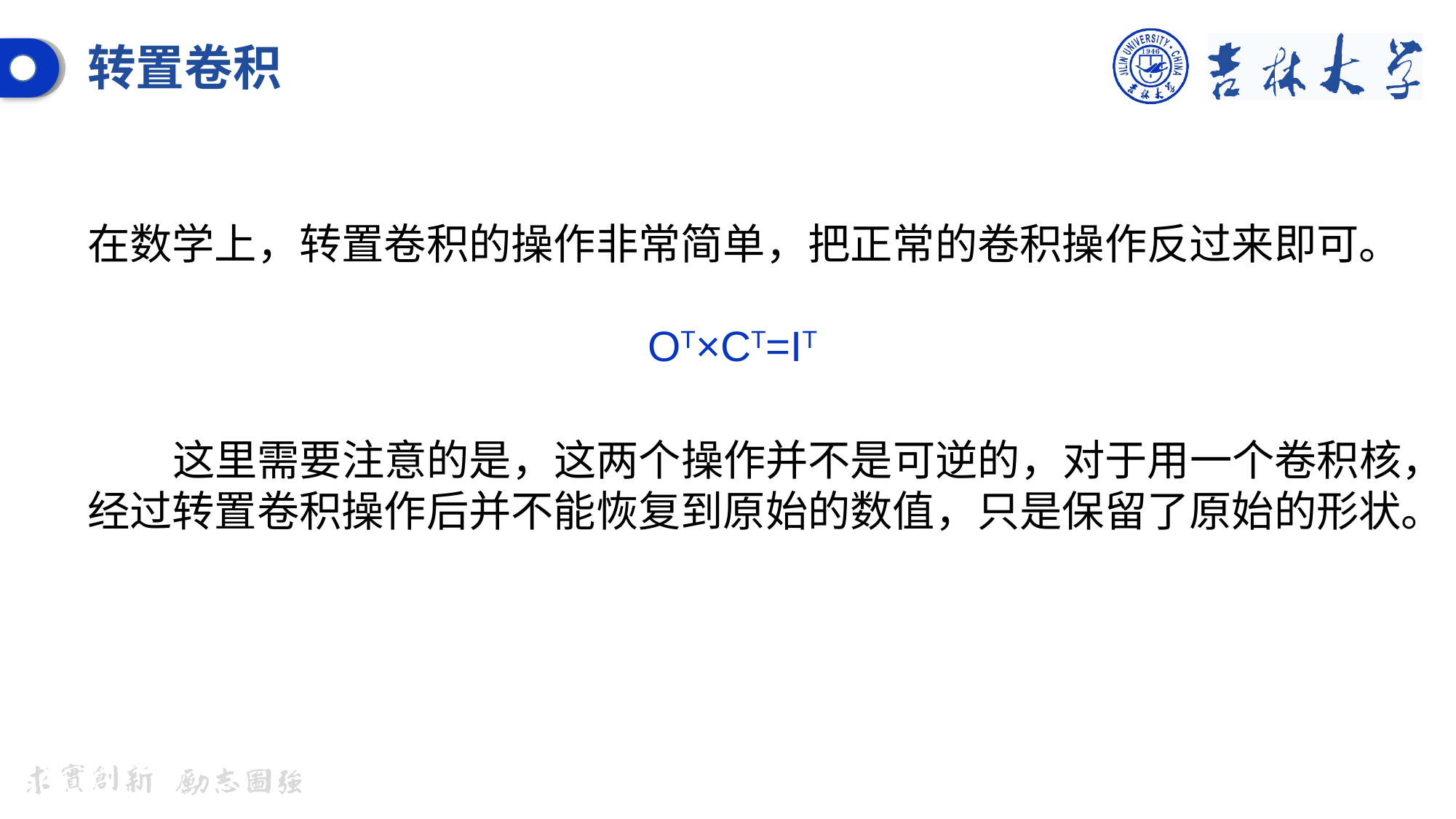

转置卷积
在数学上，转置卷积的操作非常简单，把正常的卷积操作反过来即可。

OT×CT=IT

这里需要注意的是，这两个操作并不是可逆的，对于用一个卷积核，经过转置卷积操作后并不能恢复到原始的数值，只是保留了原始的形状。